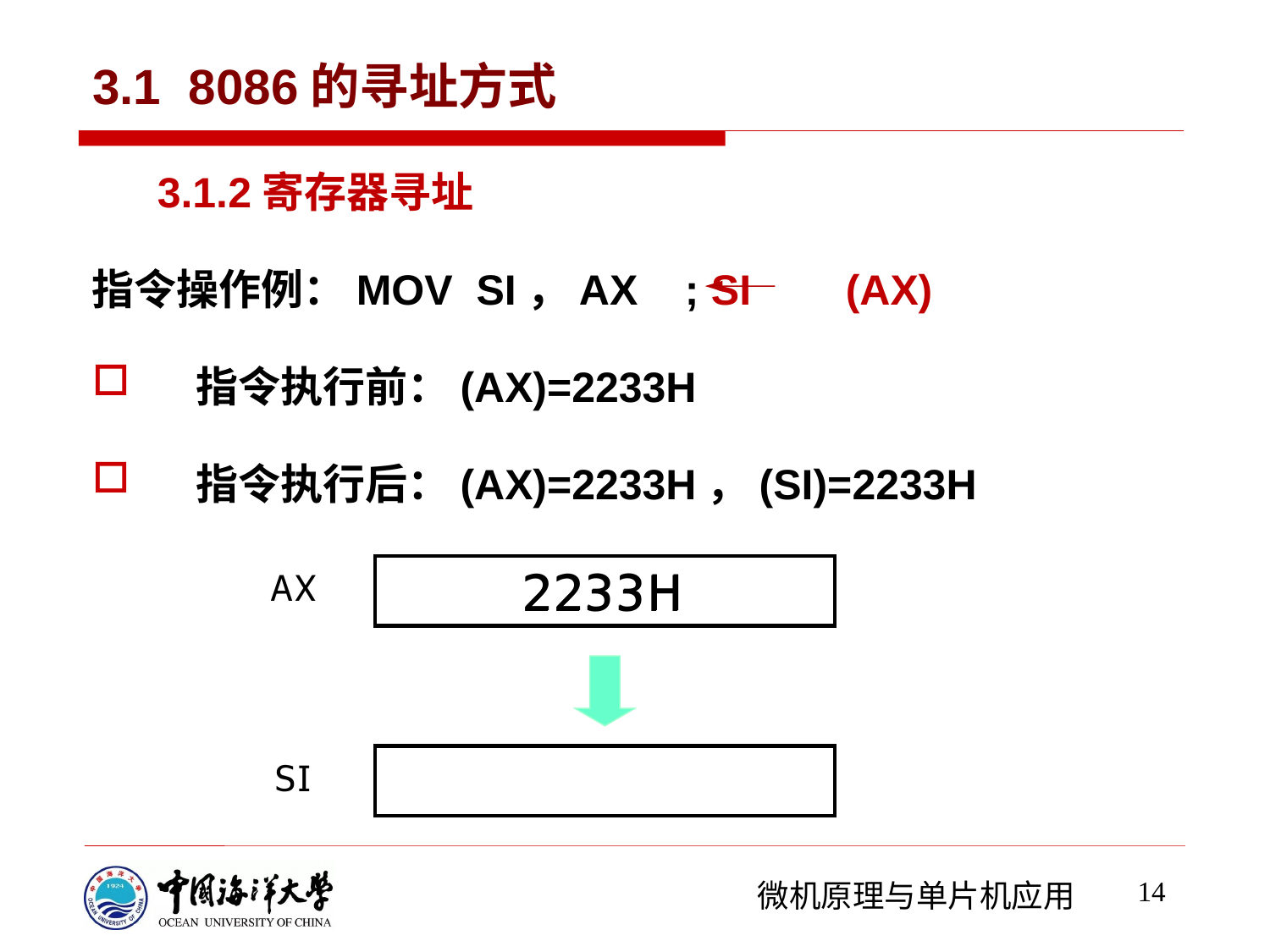

# 3.1  8086的寻址方式
3.1.2寄存器寻址
指令操作例：MOV  SI，AX    ; SI        (AX)
   指令执行前：(AX)=2233H
   指令执行后：(AX)=2233H，(SI)=2233H

2233H
2233H
AX

SI
14